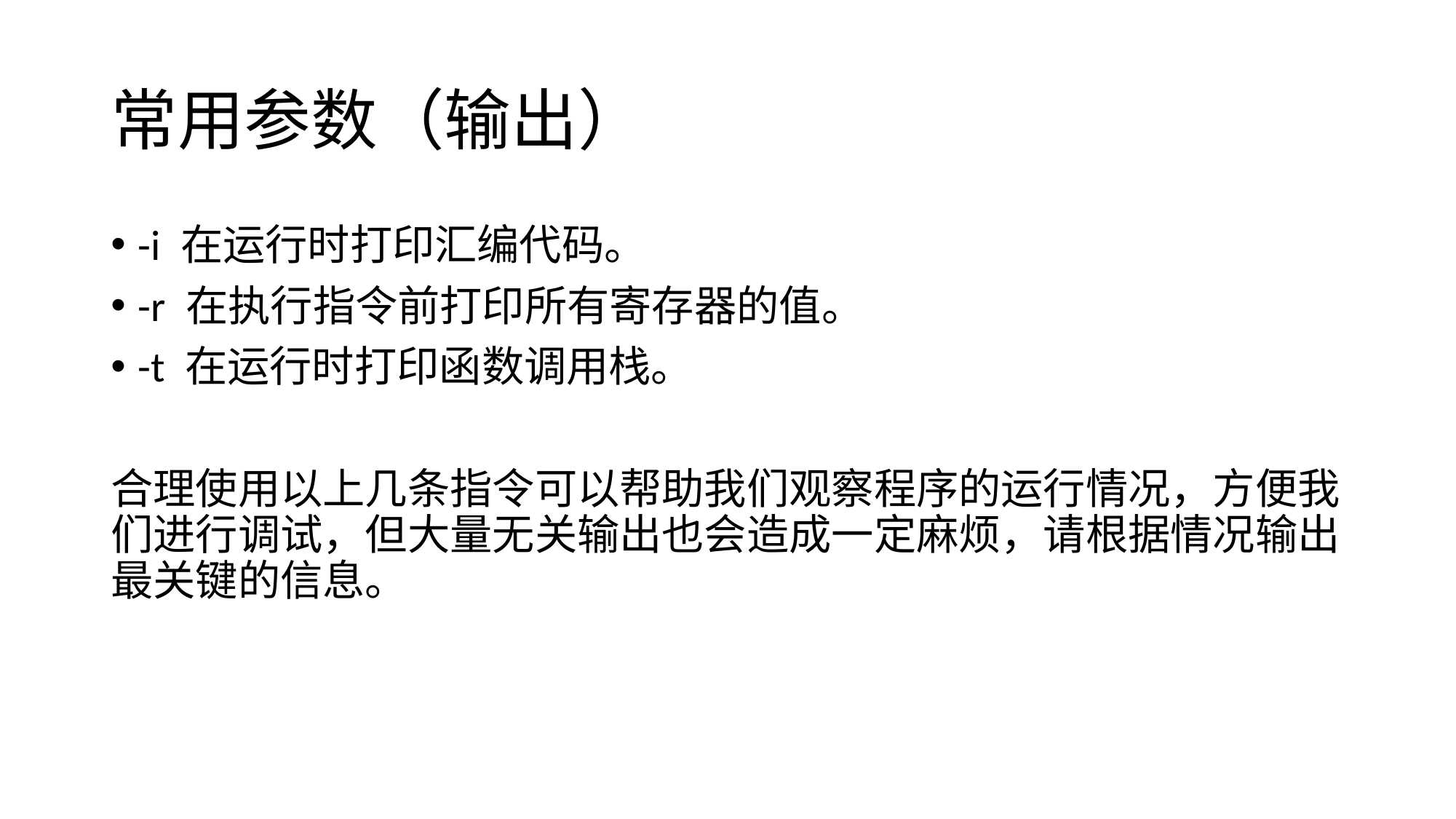

# 常用参数（输出）
-i 在运行时打印汇编代码。
-r 在执行指令前打印所有寄存器的值。
-t 在运行时打印函数调用栈。

合理使用以上几条指令可以帮助我们观察程序的运行情况，方便我们进行调试，但大量无关输出也会造成一定麻烦，请根据情况输出最关键的信息。